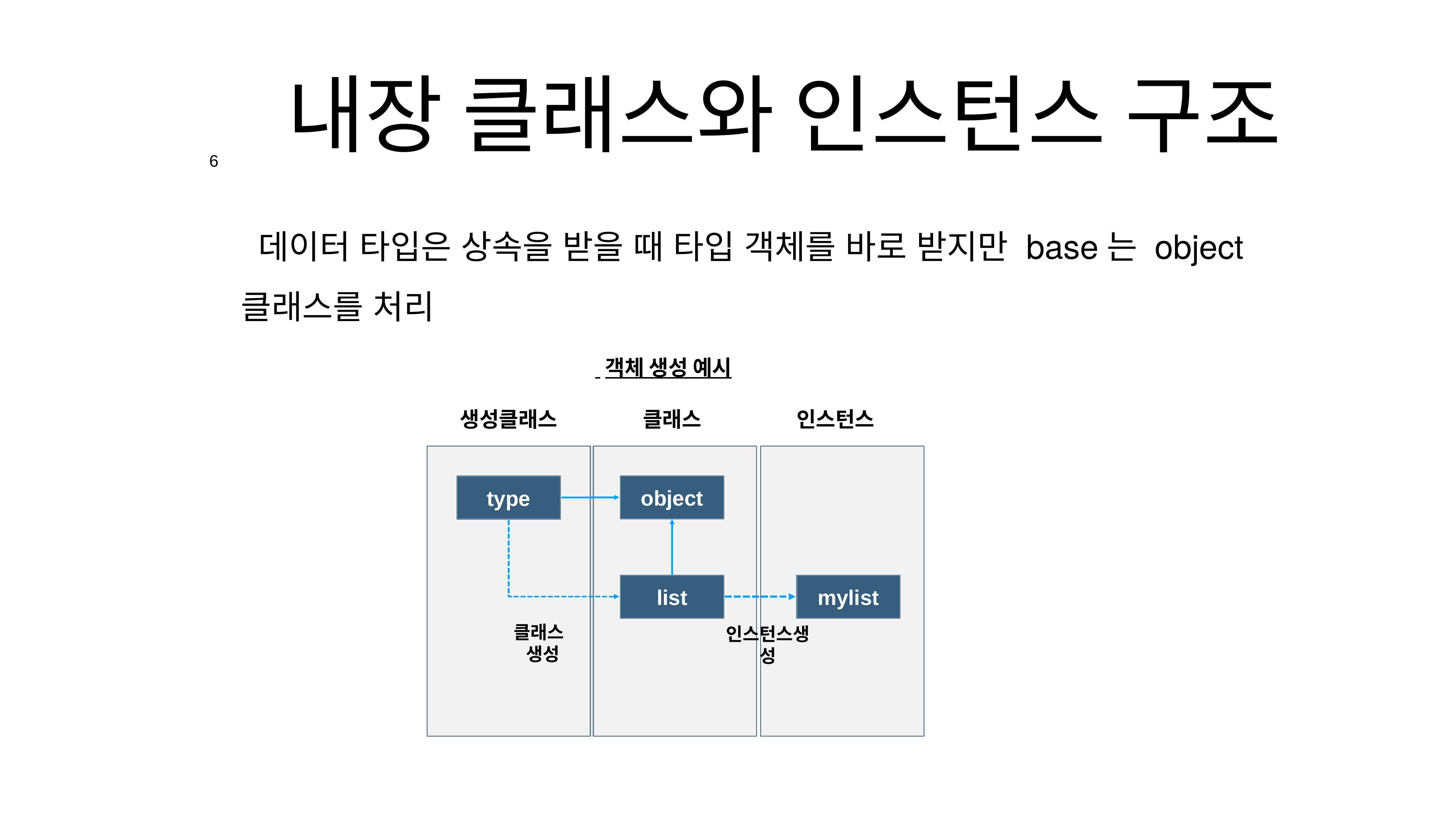

# 내장 클래스와 인스턴스 구조
6
 데이터 타입은 상속을 받을 때 타입 객체를 바로 받지만 base는 object 클래스를 처리
 객체 생성 예시
생성클래스
클래스
인스턴스

object

type

list

mylist

클래스
 생성
인스턴스생성